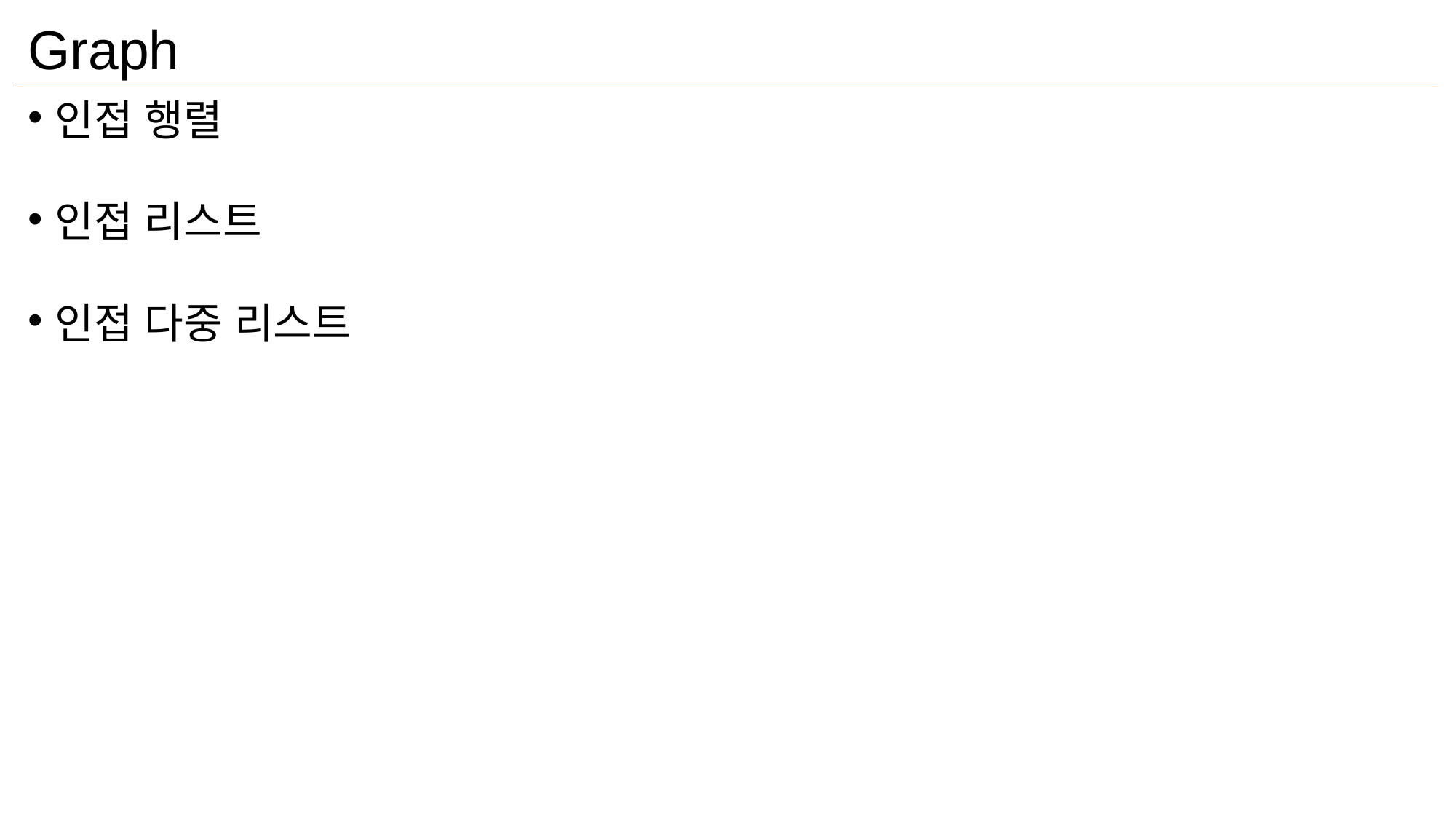

Graph
인접 행렬

인접 리스트

인접 다중 리스트